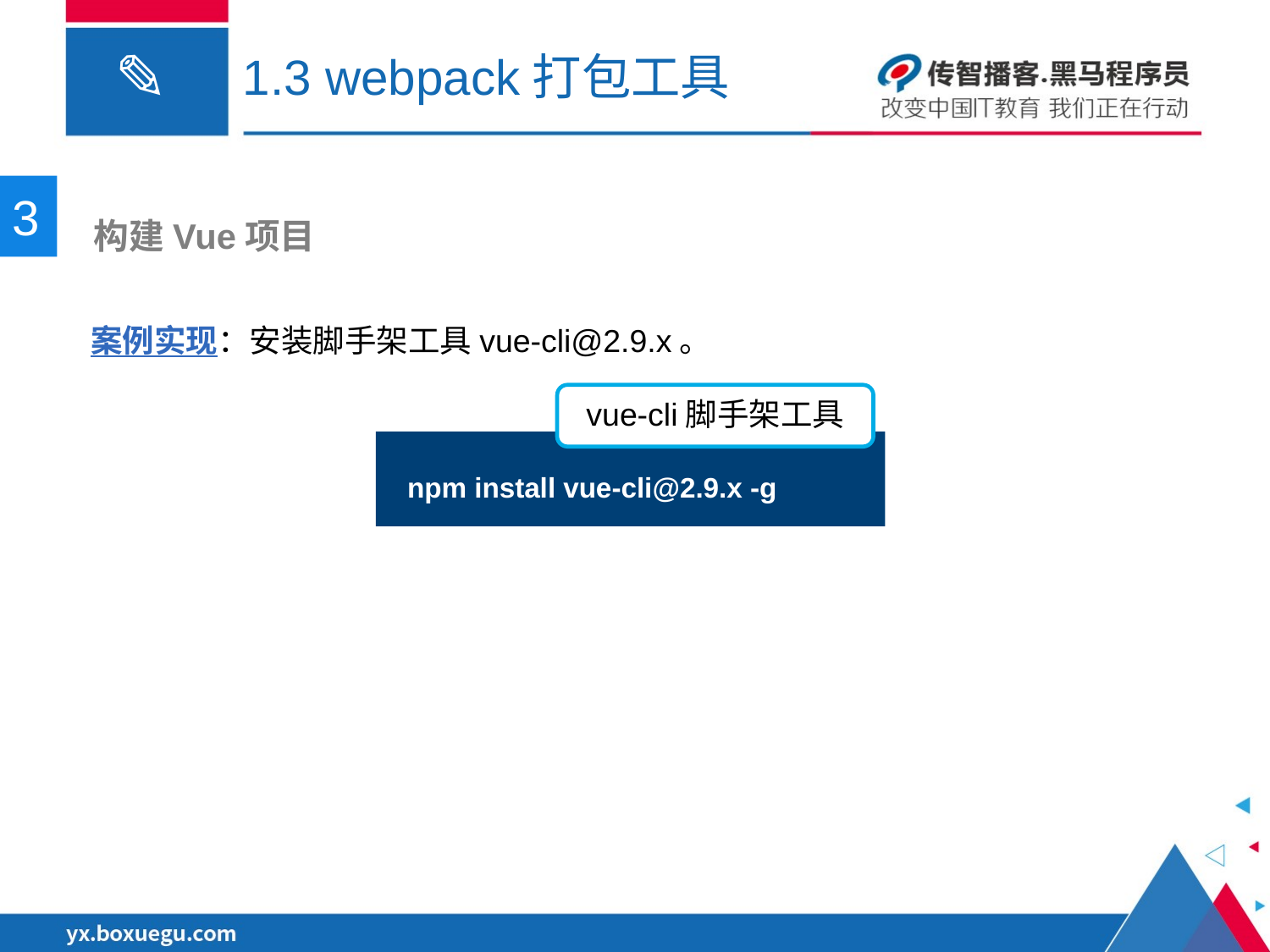

# 1.3 webpack打包工具

3
  构建Vue项目
案例实现：安装脚手架工具vue-cli@2.9.x。
vue-cli脚手架工具

npm install vue-cli@2.9.x -g